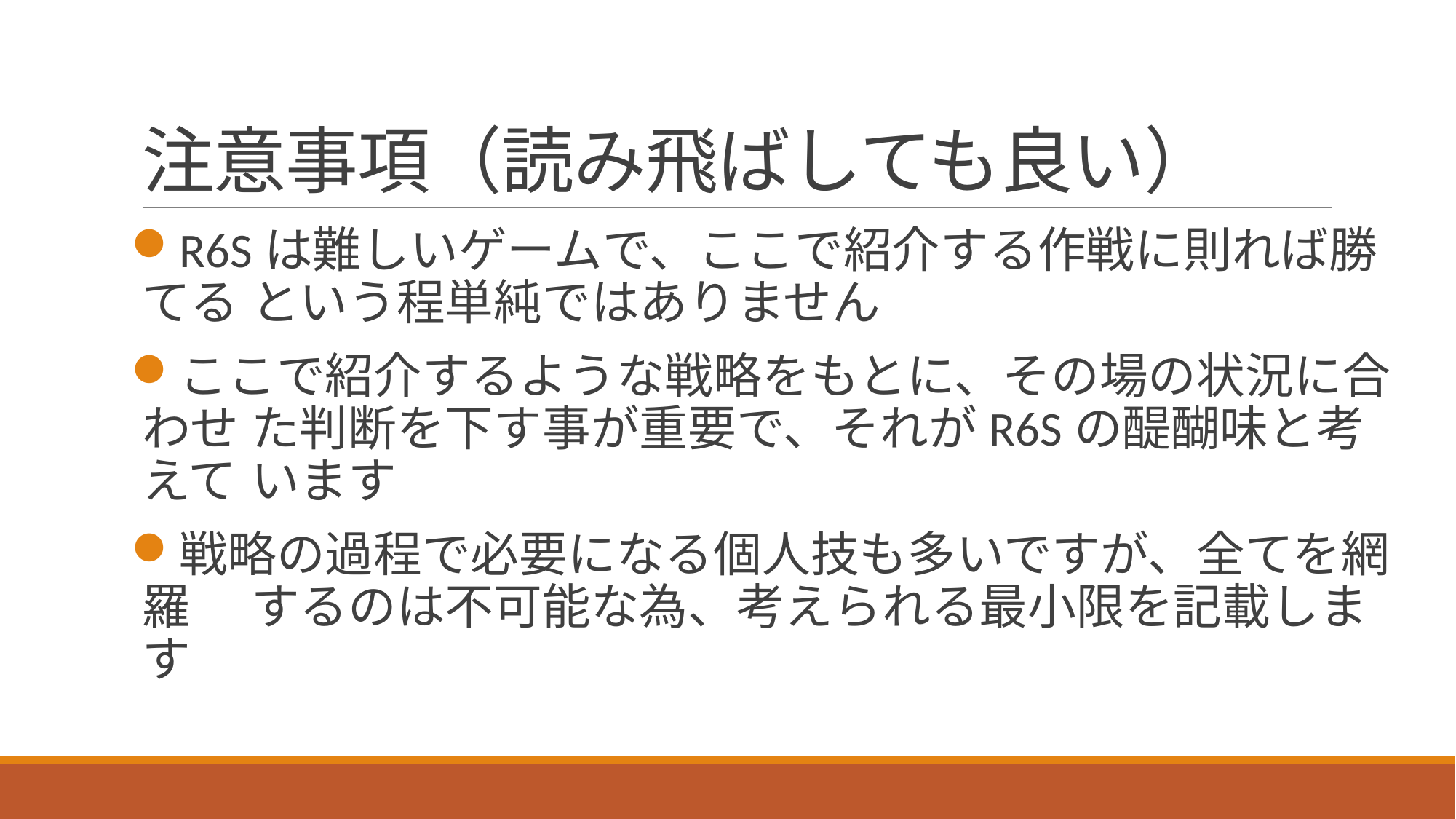

# 注意事項（読み飛ばしても良い）
R6Sは難しいゲームで、ここで紹介する作戦に則れば勝てる	という程単純ではありません
ここで紹介するような戦略をもとに、その場の状況に合わせ	た判断を下す事が重要で、それがR6Sの醍醐味と考えて	います
戦略の過程で必要になる個人技も多いですが、全てを網羅	するのは不可能な為、考えられる最小限を記載します